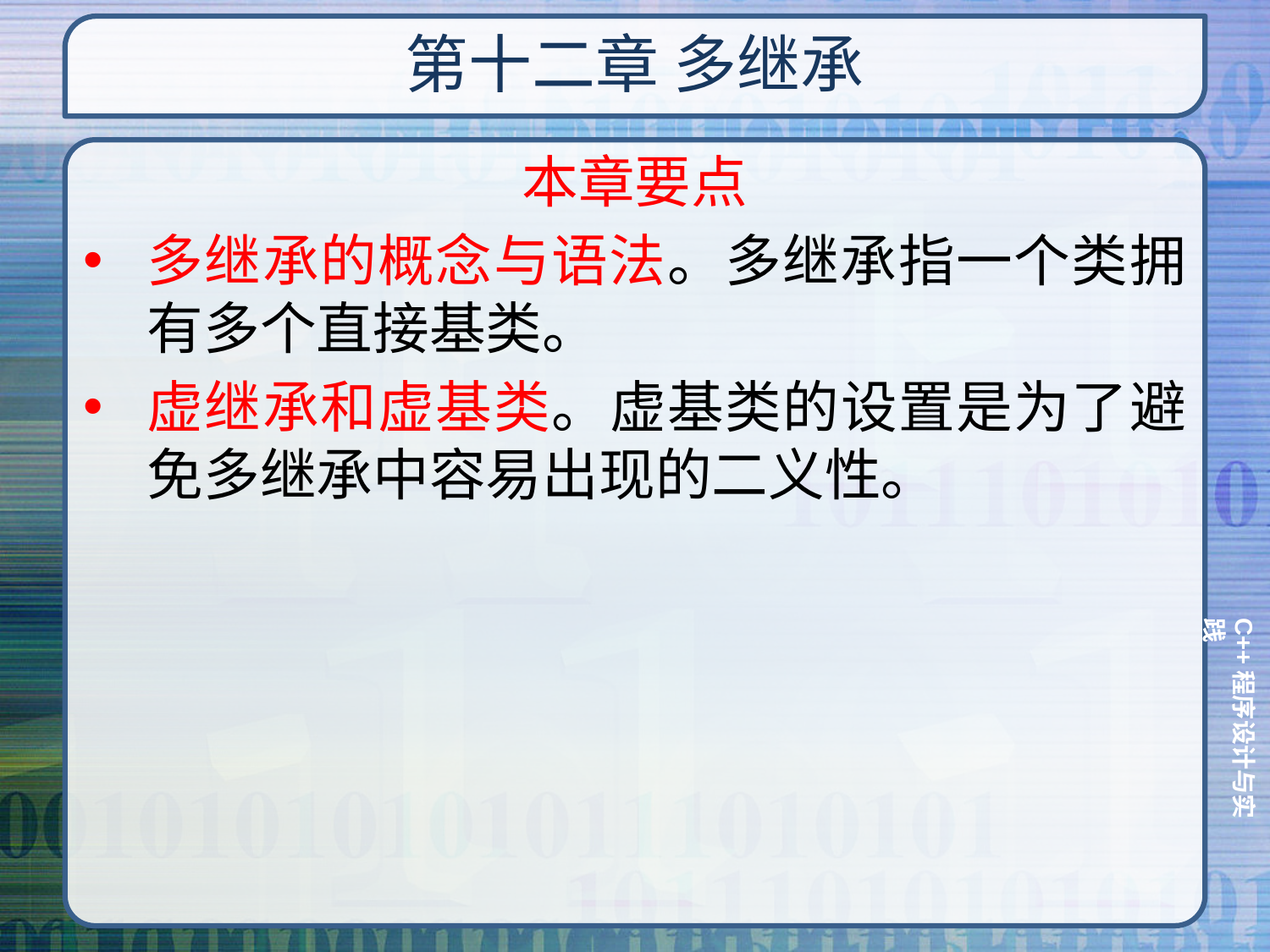

# 第十二章 多继承
本章要点
多继承的概念与语法。多继承指一个类拥有多个直接基类。
虚继承和虚基类。虚基类的设置是为了避免多继承中容易出现的二义性。